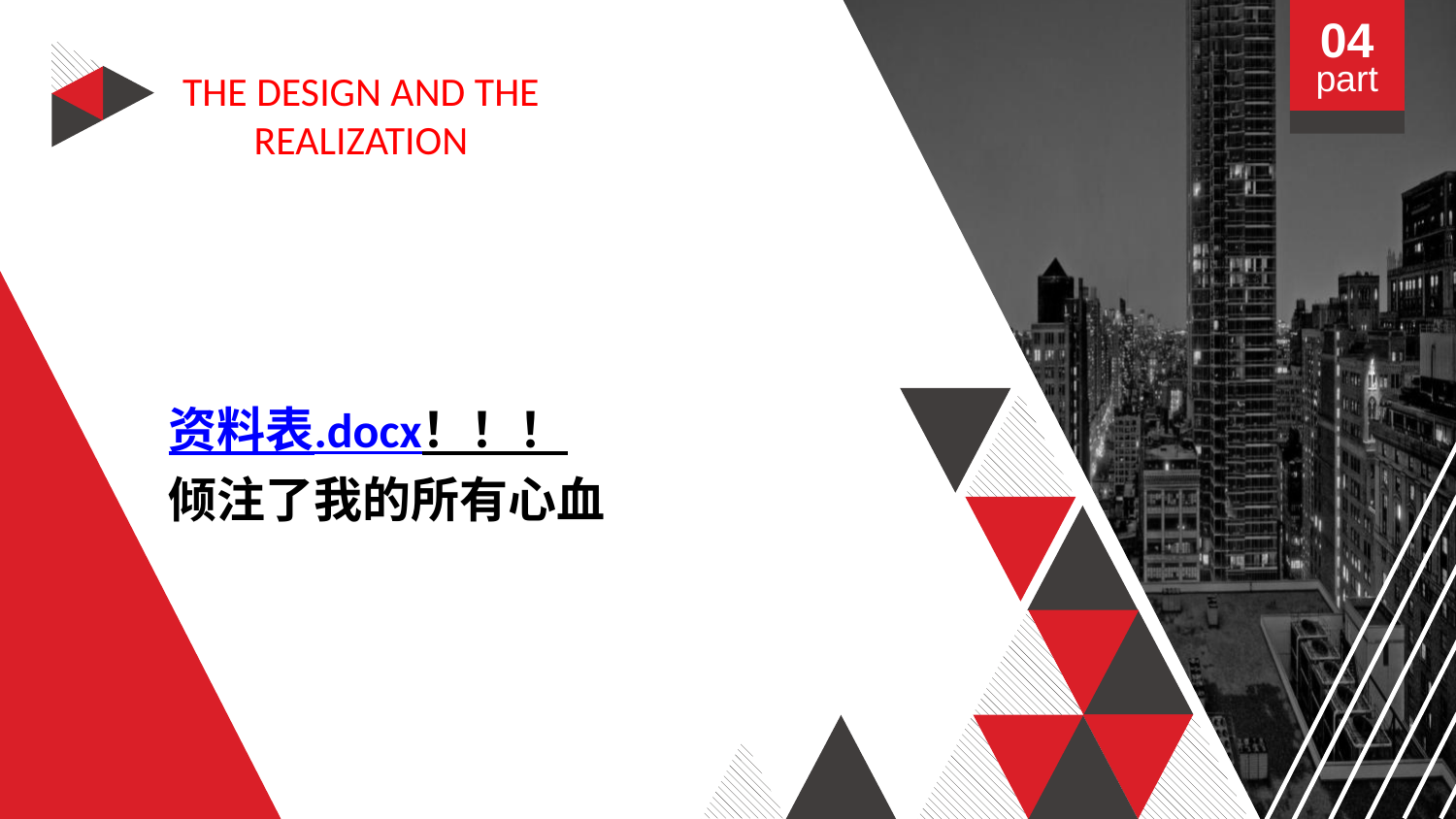

04
part

THE DESIGN AND THE REALIZATION

资料表.docx！！！倾注了我的所有心血